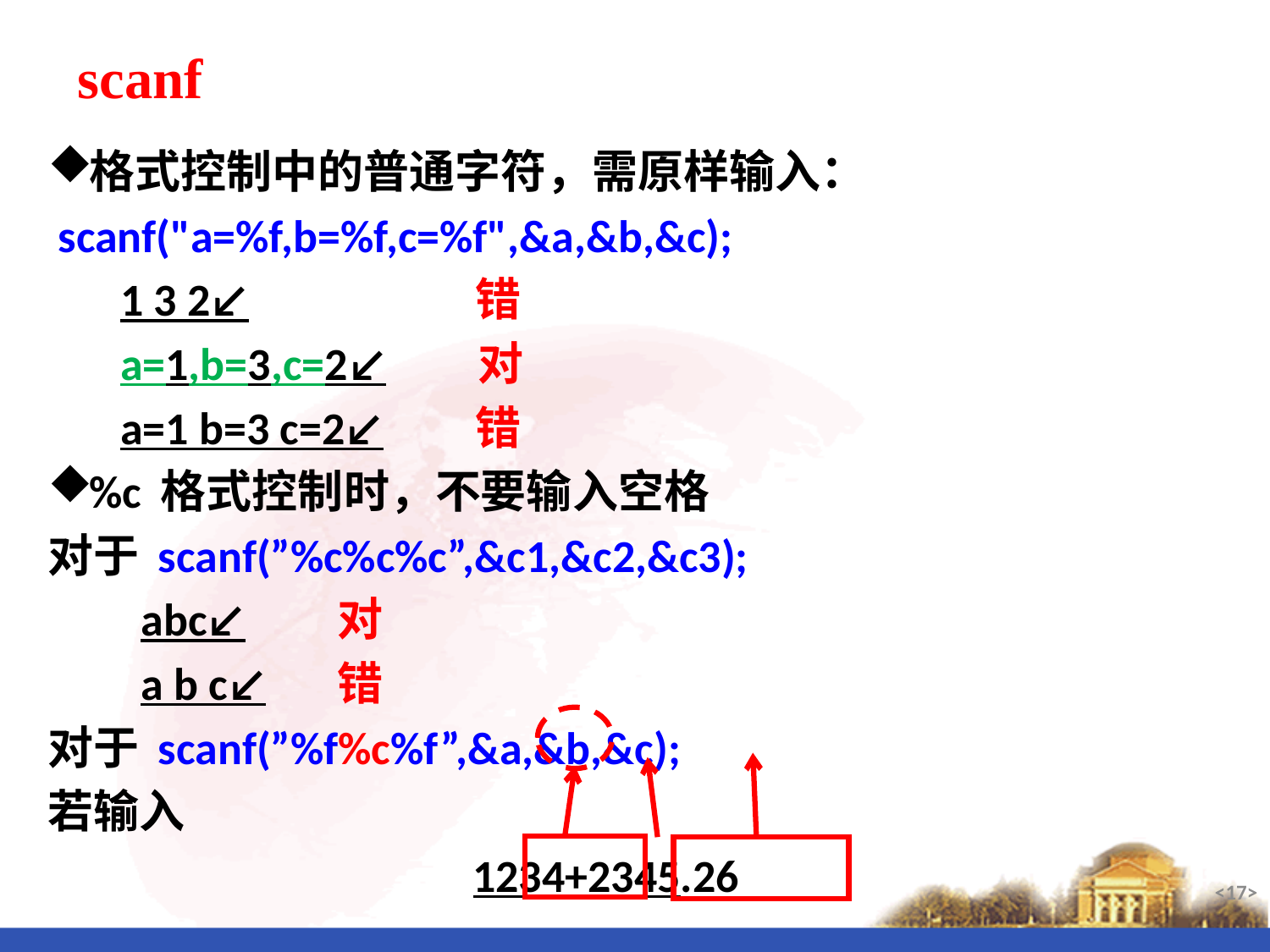

# scanf
格式控制中的普通字符，需原样输入：
 scanf("a=%f,b=%f,c=%f",&a,&b,&c);
       1 3 2↙                     错
       a=1,b=3,c=2↙        对
       a=1 b=3 c=2↙        错
%c 格式控制时，不要输入空格
对于 scanf(”%c%c%c”,&c1,&c2,&c3);
         abc↙        对
         a b c↙      错
对于 scanf(”%f%c%f”,&a,&b,&c);
若输入
                                         1234+2345.26

<17>